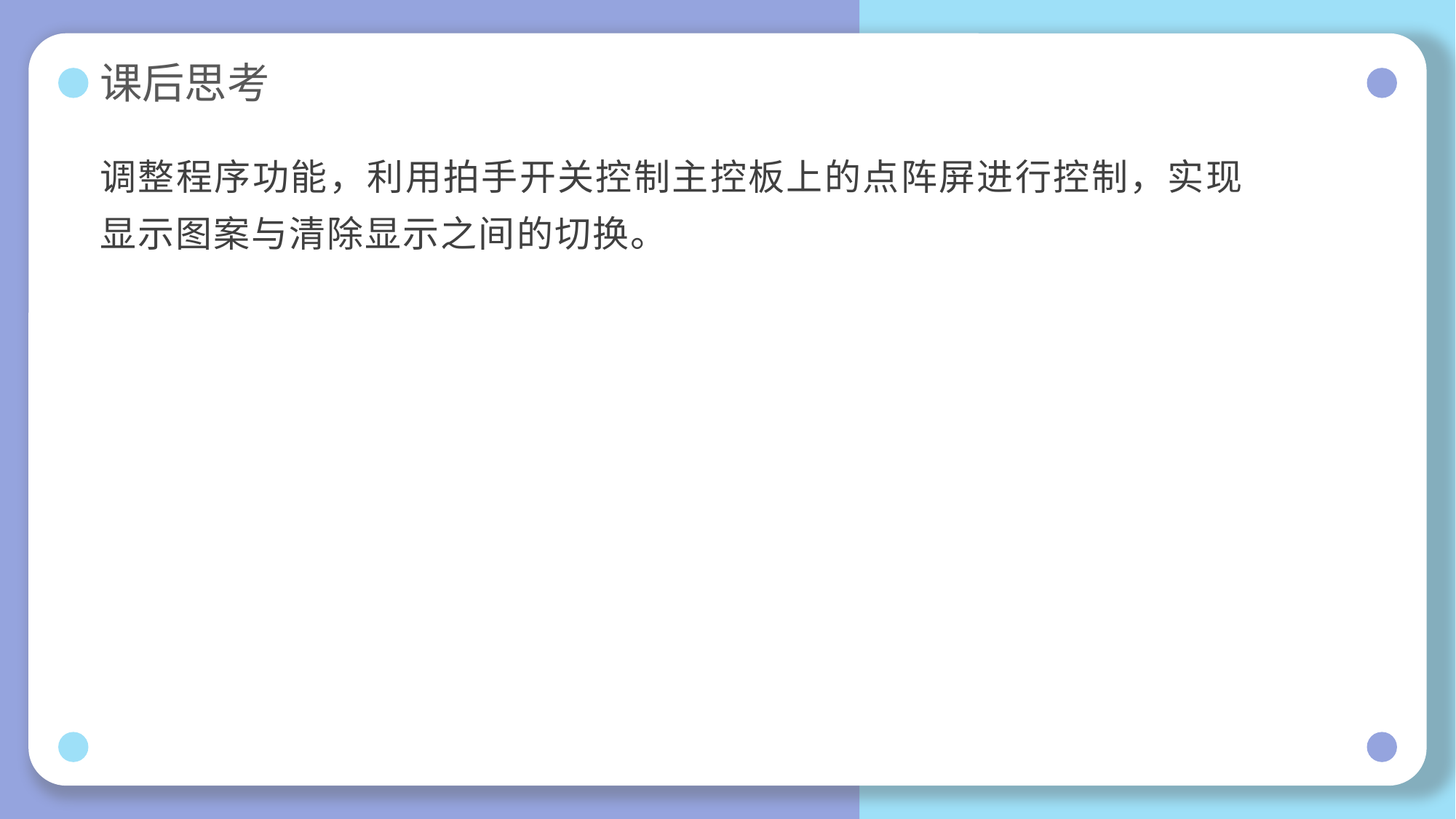

# 课后思考
调整程序功能，利用拍手开关控制主控板上的点阵屏进行控制，实现显示图案与清除显示之间的切换。